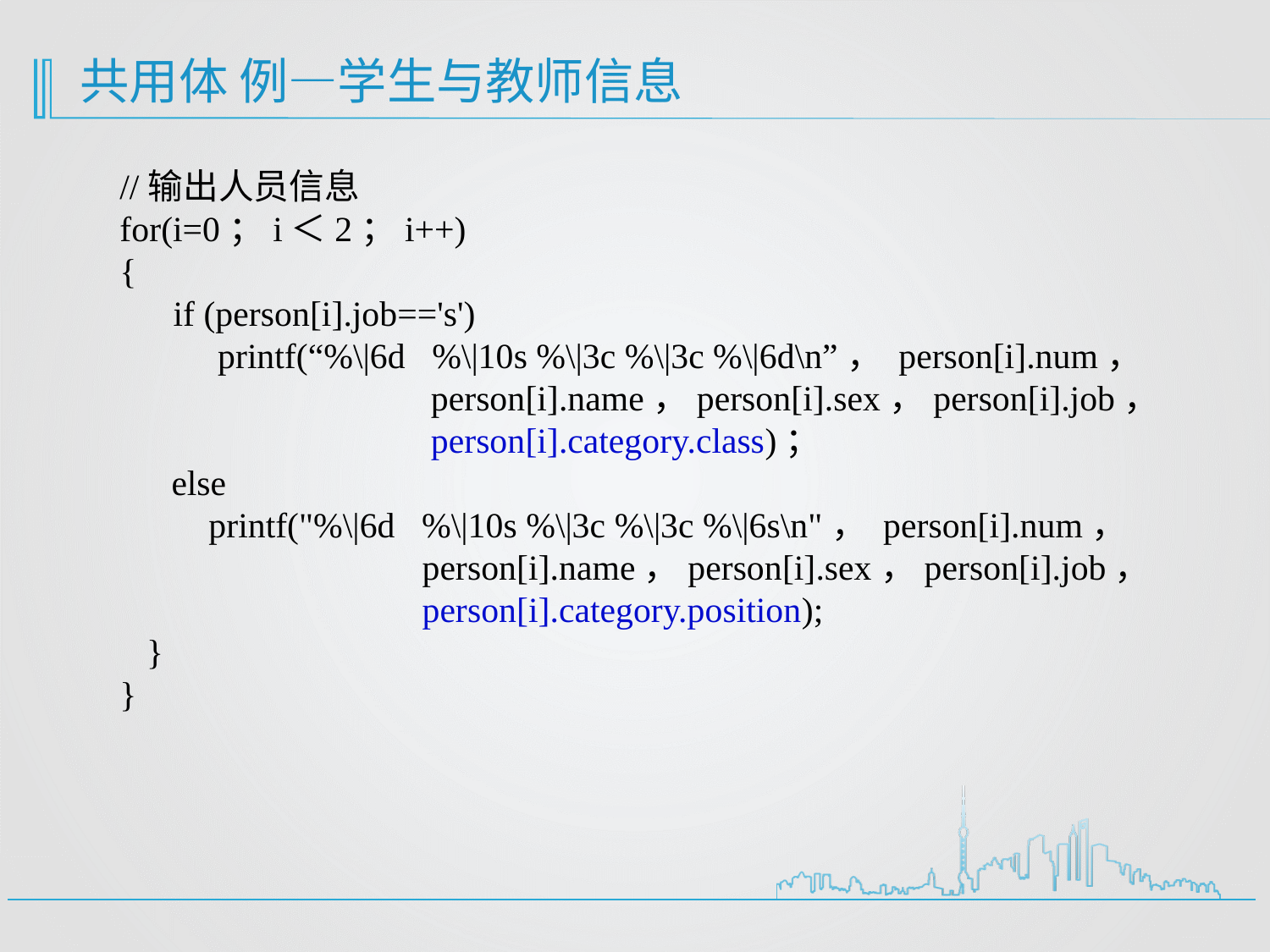

# 共用体 例—学生与教师信息
//输出人员信息
for(i=0；i＜2；i++)
{
      if (person[i].job=='s')
           printf(“%\|6d   %\|10s %\|3c %\|3c %\|6d\n”， person[i].num，
                                   person[i].name，person[i].sex，person[i].job，
                                   person[i].category.class)；
　 else
          printf("%\|6d   %\|10s %\|3c %\|3c %\|6s\n"， person[i].num，
                                  person[i].name，person[i].sex，person[i].job，
                                  person[i].category.position);
   }
}